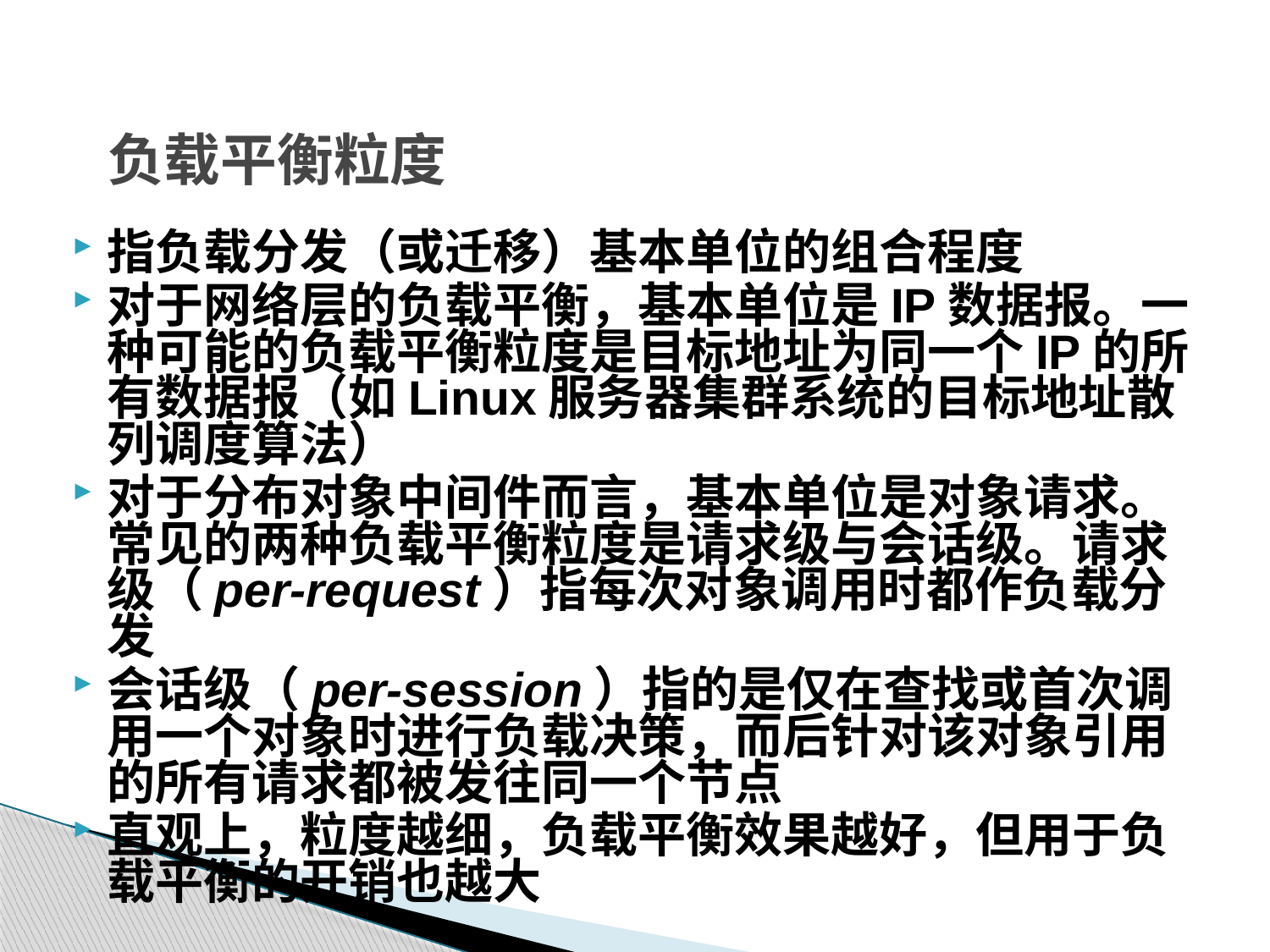

# 负载平衡粒度
指负载分发（或迁移）基本单位的组合程度
对于网络层的负载平衡，基本单位是IP数据报。一种可能的负载平衡粒度是目标地址为同一个IP的所有数据报（如Linux服务器集群系统的目标地址散列调度算法）
对于分布对象中间件而言，基本单位是对象请求。常见的两种负载平衡粒度是请求级与会话级。请求级（per-request）指每次对象调用时都作负载分发
会话级（per-session）指的是仅在查找或首次调用一个对象时进行负载决策，而后针对该对象引用的所有请求都被发往同一个节点
直观上，粒度越细，负载平衡效果越好，但用于负载平衡的开销也越大